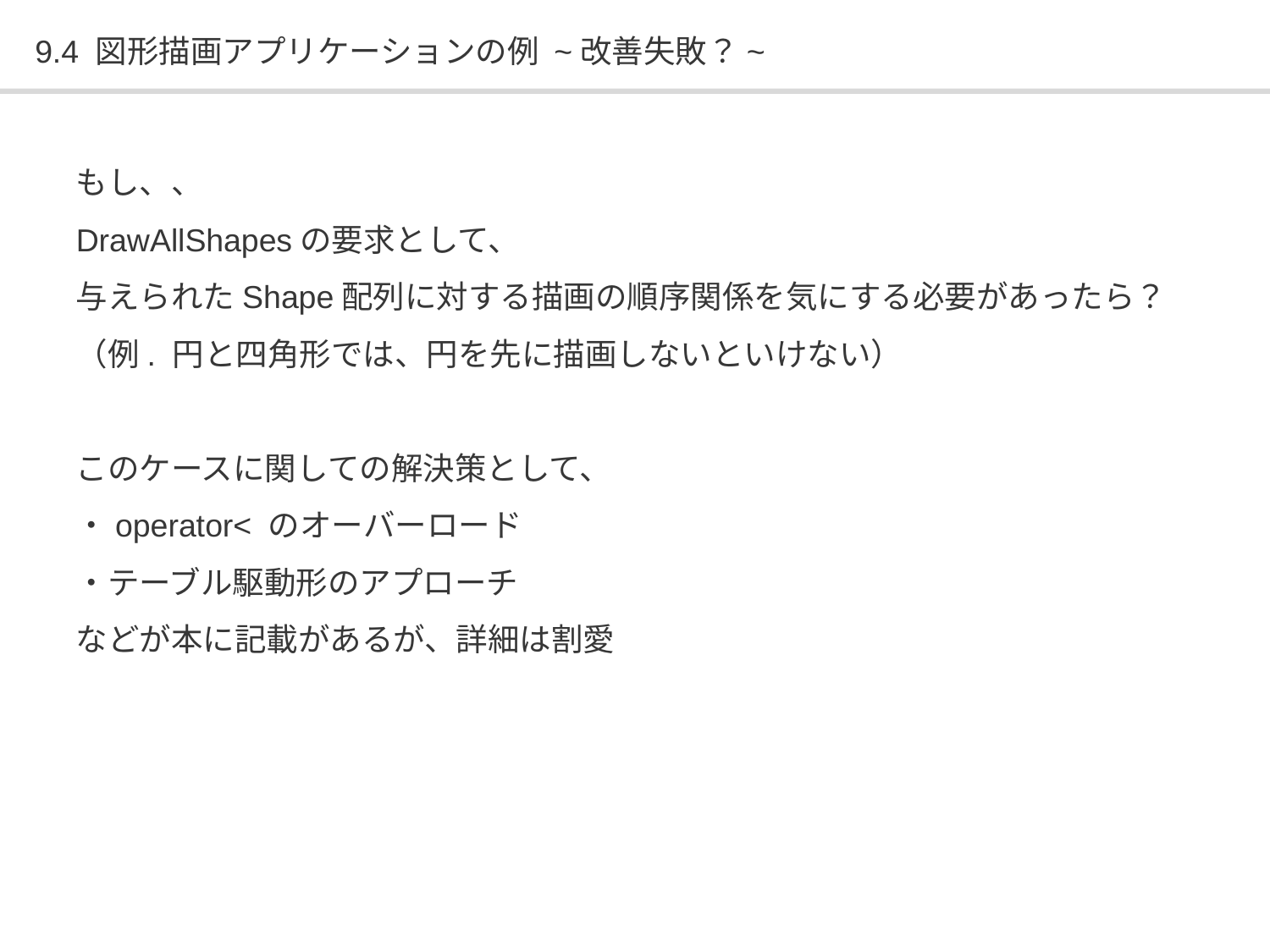

# 9.4 図形描画アプリケーションの例 ~改善失敗？~
もし、、
DrawAllShapesの要求として、
与えられたShape配列に対する描画の順序関係を気にする必要があったら？
（例. 円と四角形では、円を先に描画しないといけない）

このケースに関しての解決策として、
・operator< のオーバーロード
・テーブル駆動形のアプローチ
などが本に記載があるが、詳細は割愛